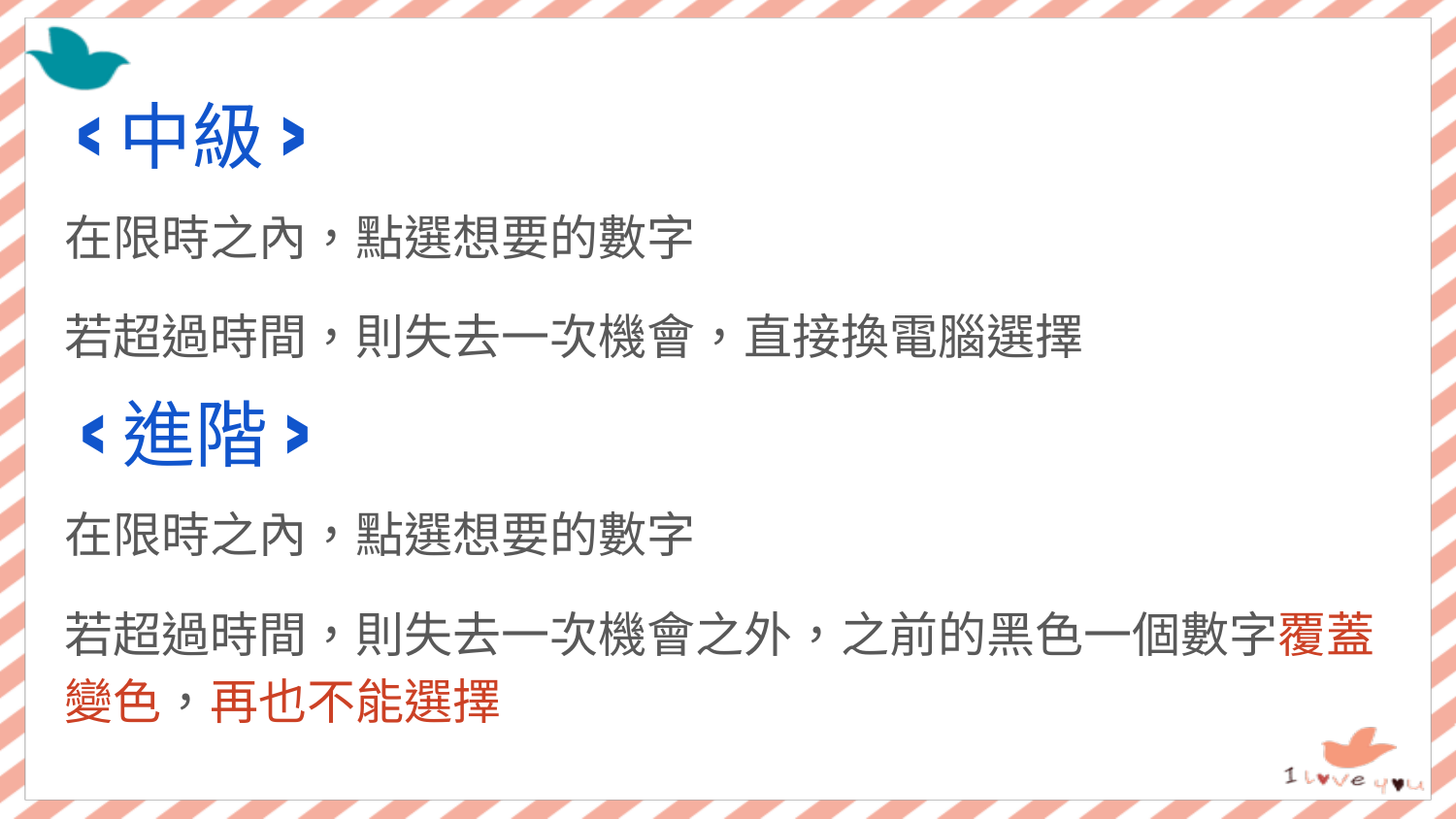

# <中級>
在限時之內，點選想要的數字
若超過時間，則失去一次機會，直接換電腦選擇

在限時之內，點選想要的數字
若超過時間，則失去一次機會之外，之前的黑色一個數字覆蓋變色，再也不能選擇

<進階>